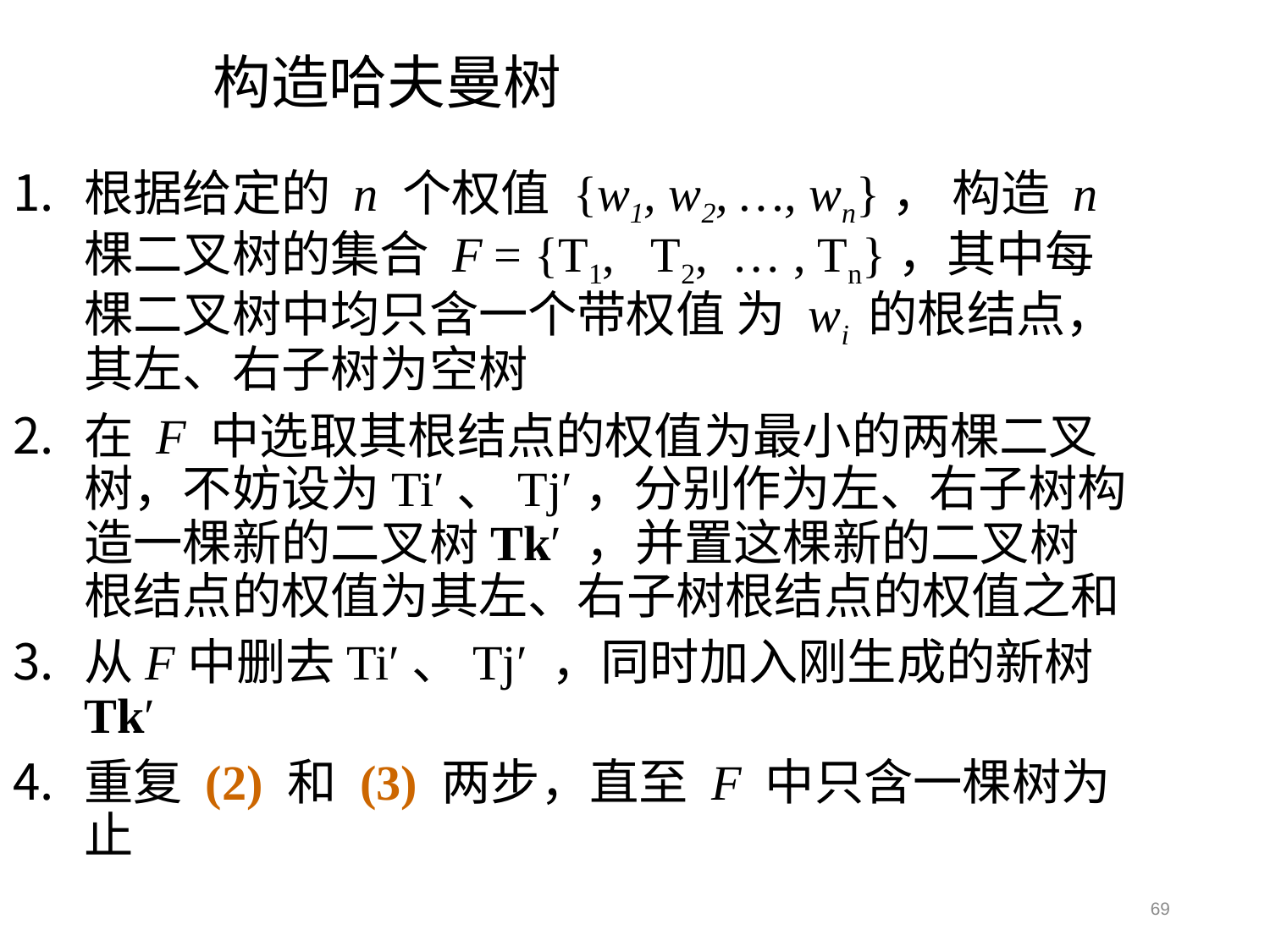

构造哈夫曼树
根据给定的 n 个权值 {w1, w2, …, wn}， 构造 n 棵二叉树的集合 F = {T1,   T2,  … , Tn}，其中每棵二叉树中均只含一个带权值 为 wi 的根结点，其左、右子树为空树
在 F 中选取其根结点的权值为最小的两棵二叉树，不妨设为Ti′、Tj′，分别作为左、右子树构造一棵新的二叉树Tk′ ，并置这棵新的二叉树根结点的权值为其左、右子树根结点的权值之和
从F中删去Ti′、Tj′ ，同时加入刚生成的新树Tk′
重复 (2) 和 (3) 两步，直至 F 中只含一棵树为止
69